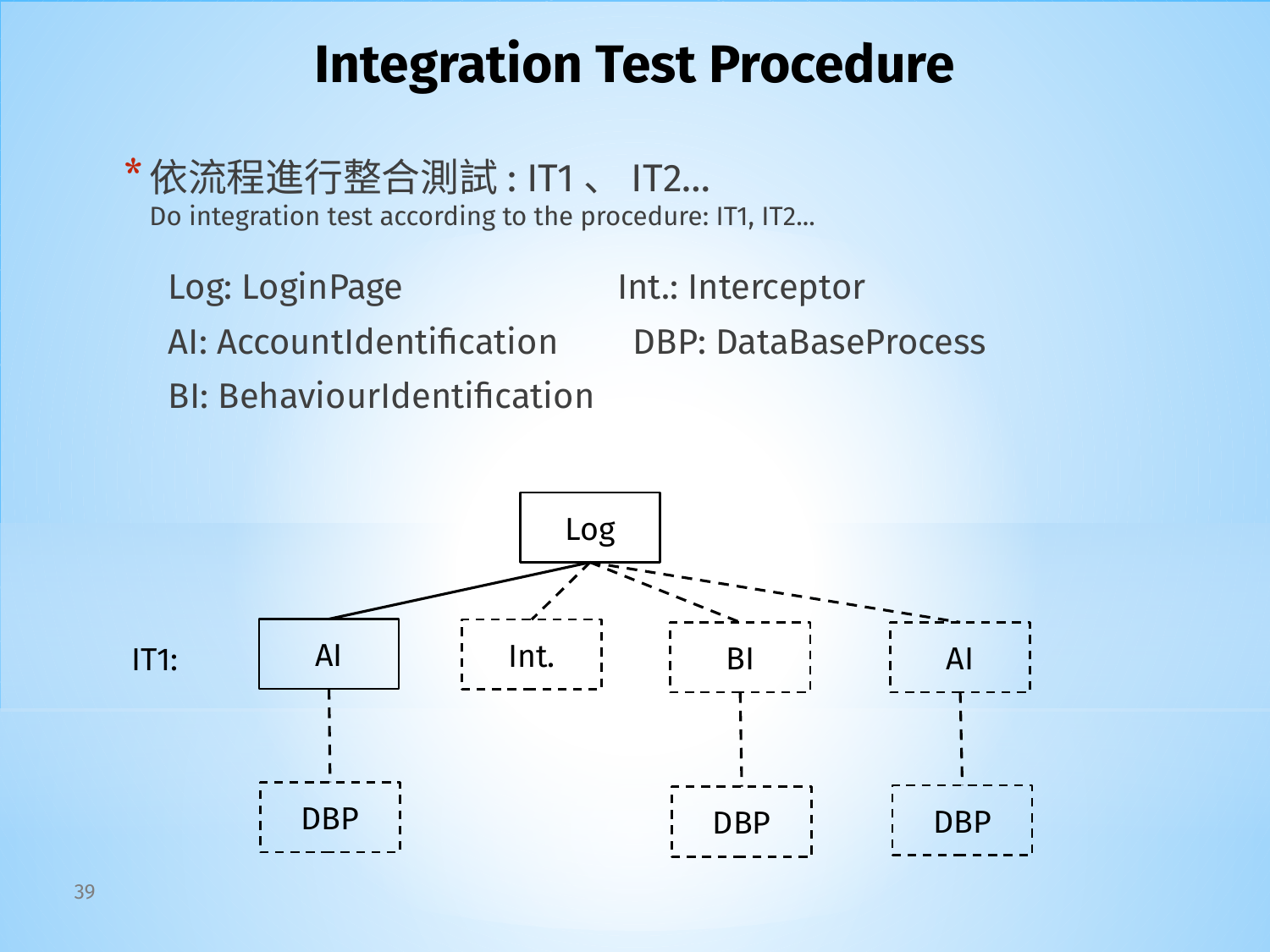

# Integration Test Procedure
依流程進行整合測試: IT1、IT2…
Do integration test according to the procedure: IT1, IT2...

Log: LoginPage                       Int.: Interceptor
AI: AccountIdentification        DBP: DataBaseProcess
BI: BehaviourIdentification
Log
AI
Int.
BI
AI
IT1:
DBP
DBP
DBP
39